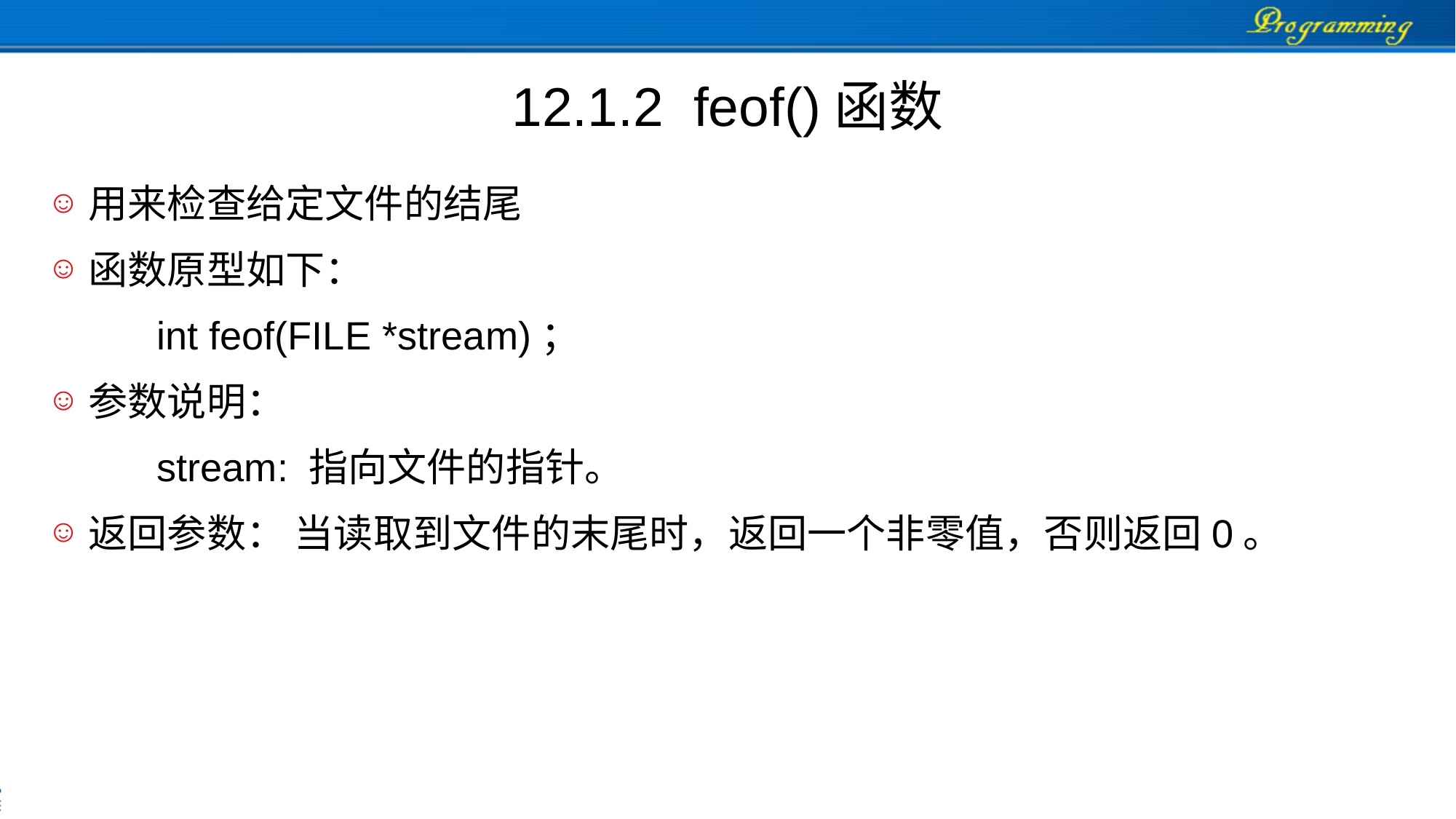

# 12.1.2  feof()函数
用来检查给定文件的结尾
函数原型如下：
	int feof(FILE *stream)；
参数说明：
	stream: 指向文件的指针。
返回参数： 当读取到文件的末尾时，返回一个非零值，否则返回0。